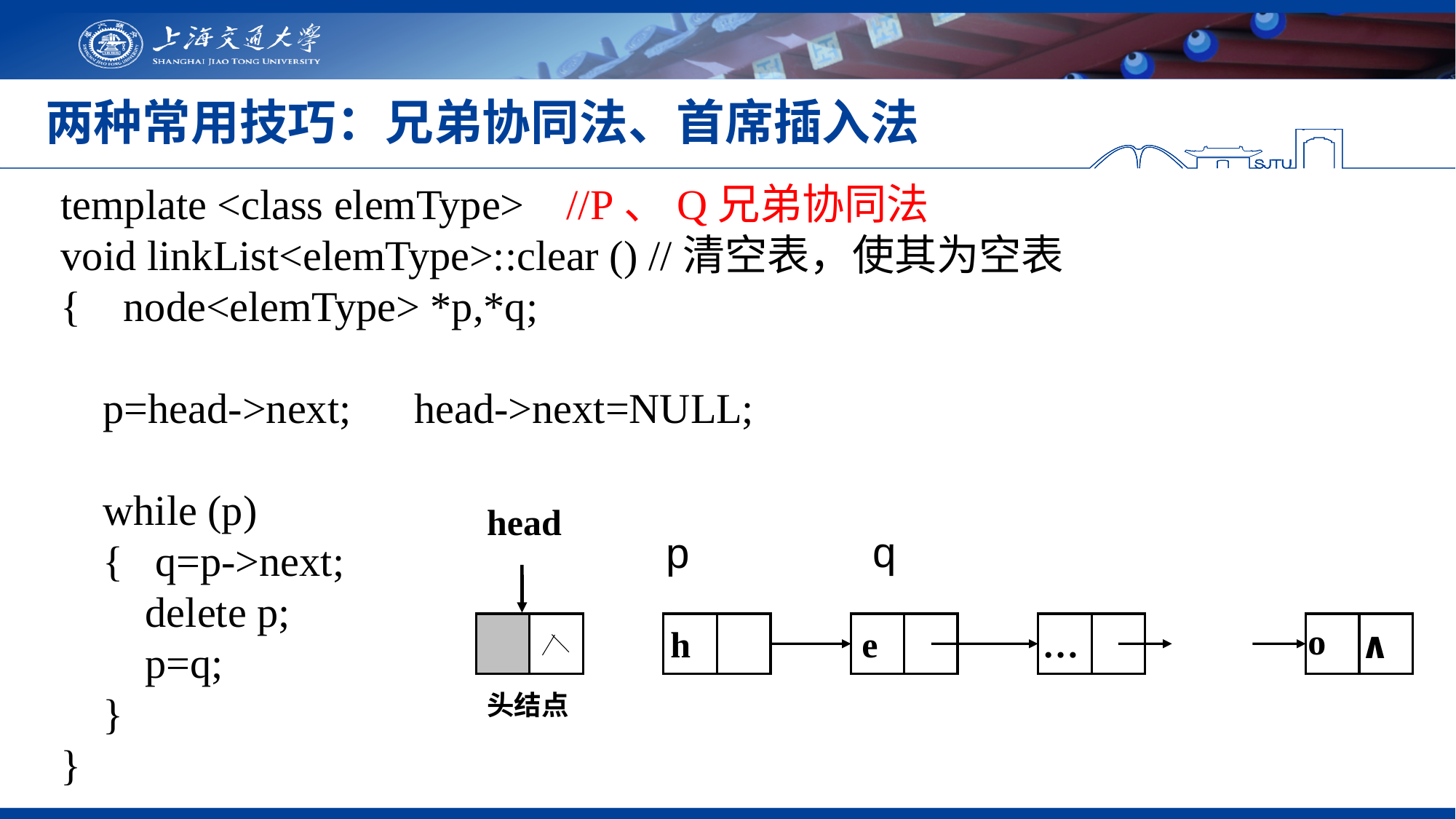

# 两种常用技巧：兄弟协同法、首席插入法
template <class elemType>    //P、Q兄弟协同法
void linkList<elemType>::clear () //清空表，使其为空表
{    node<elemType> *p,*q;

    p=head->next;      head->next=NULL;

    while (p)
    {   q=p->next;
        delete p;
        p=q;
    }
}
head

q
p

o
h
e
…
∧

头结点